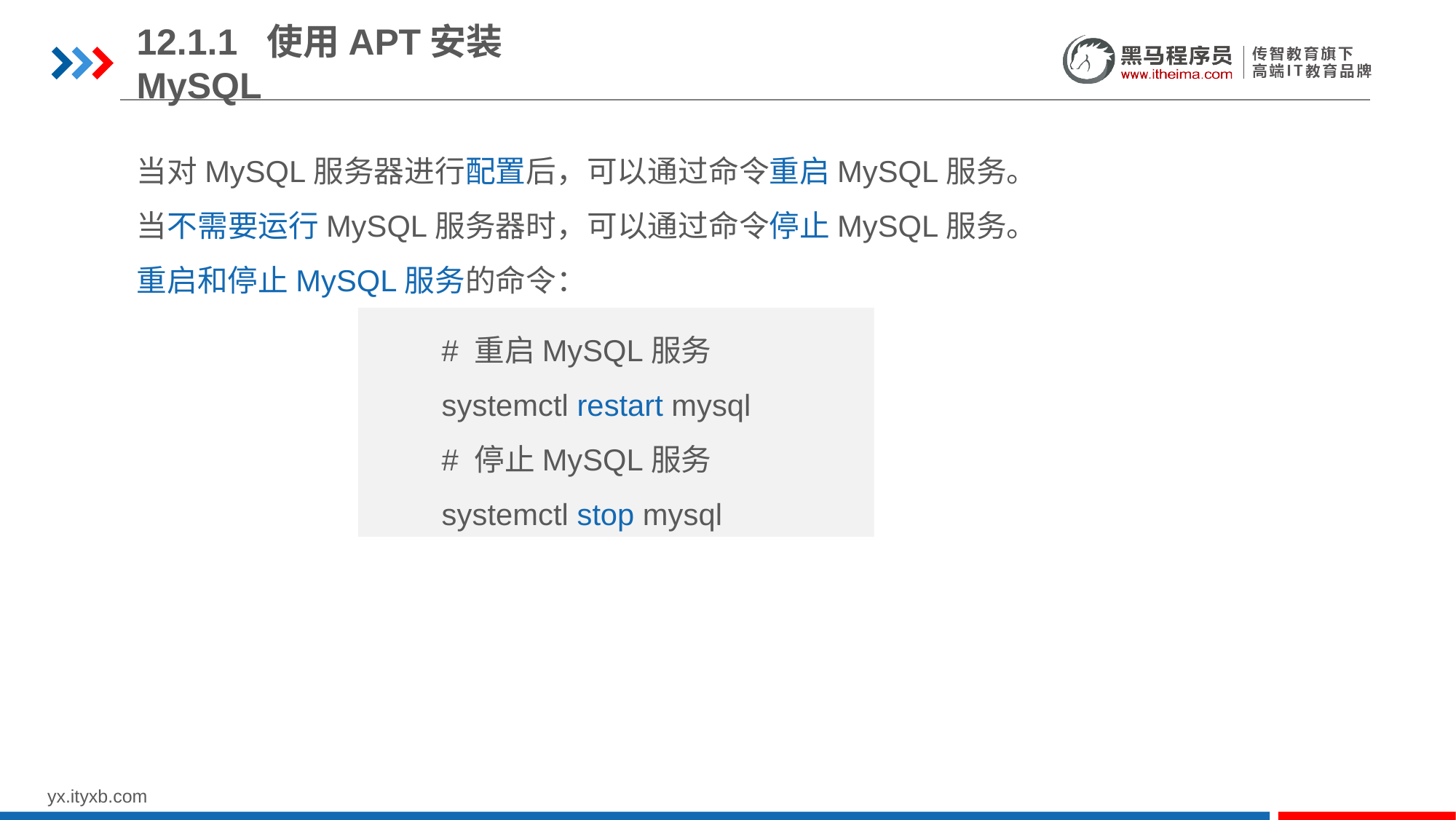

12.1.1  使用APT安装MySQL
当对MySQL服务器进行配置后，可以通过命令重启MySQL服务。
当不需要运行MySQL服务器时，可以通过命令停止MySQL服务。
重启和停止MySQL服务的命令：
# 重启MySQL服务
systemctl restart mysql
# 停止MySQL服务
systemctl stop mysql